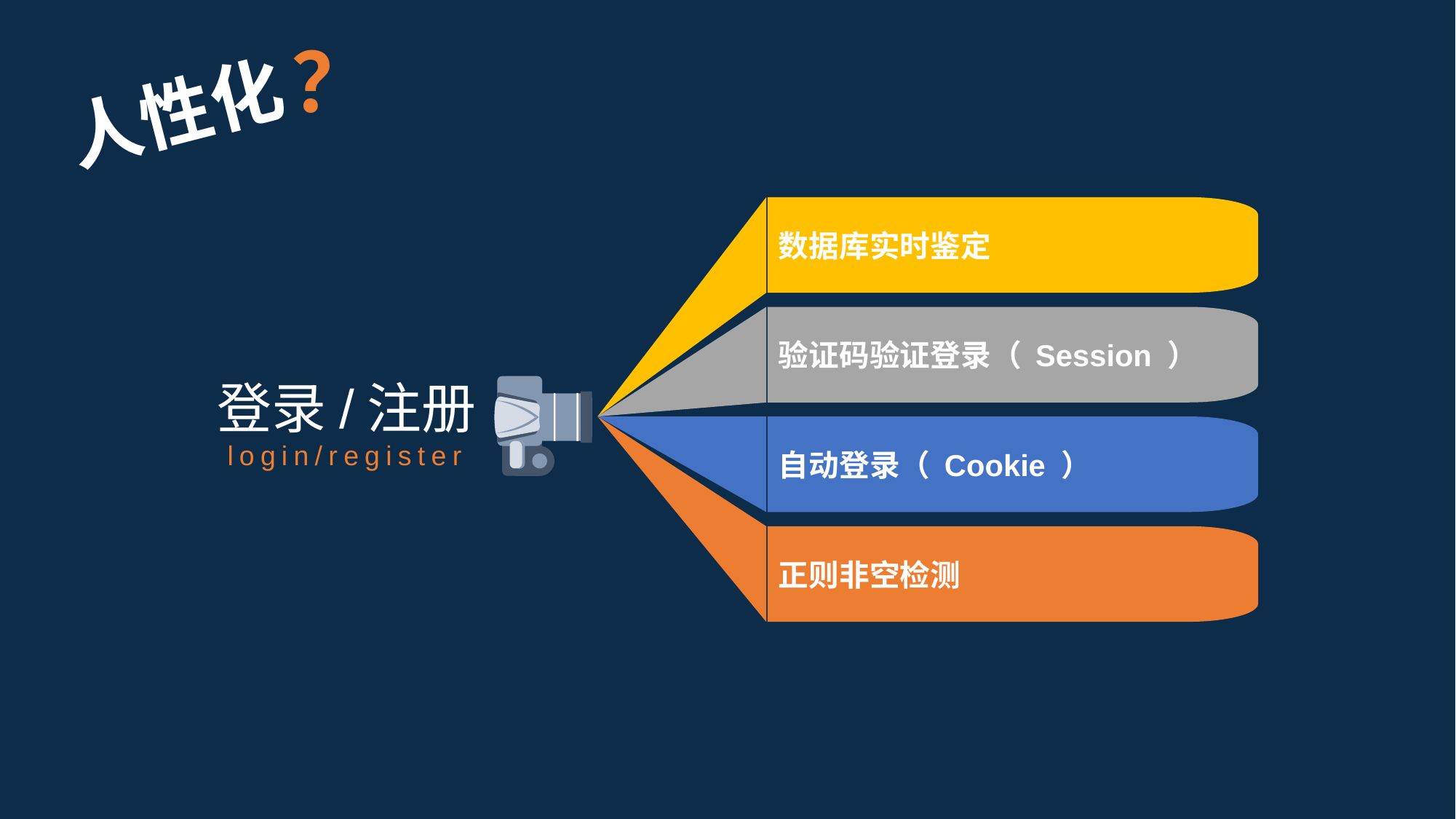

？
人性化

数据库实时鉴定

验证码验证登录（ Session ）

自动登录（ Cookie ）
正则非空检测
登录/注册
login/register